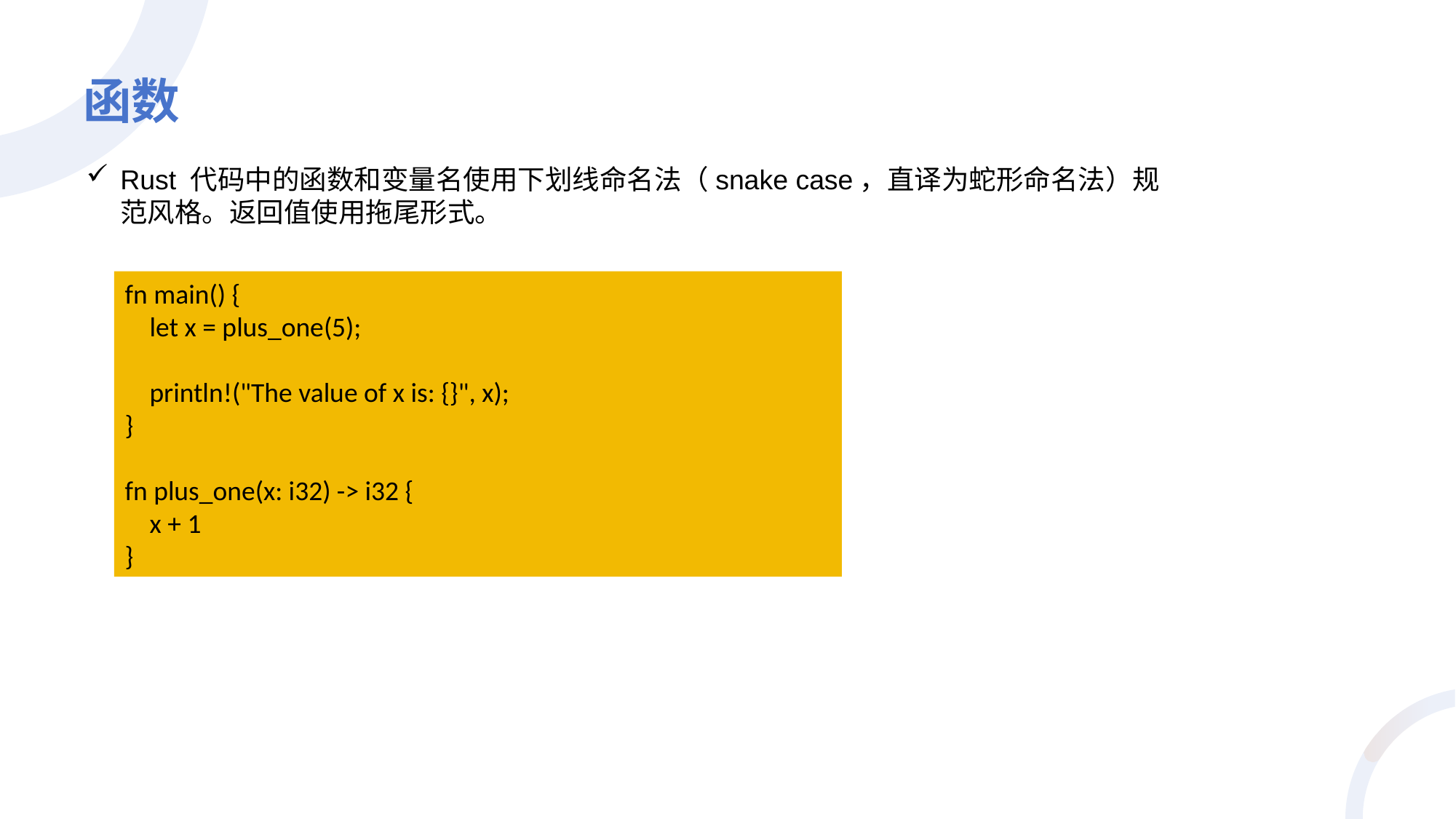

# 函数
Rust 代码中的函数和变量名使用下划线命名法（snake case，直译为蛇形命名法）规范风格。返回值使用拖尾形式。
fn main() {
    let x = plus_one(5);

    println!("The value of x is: {}", x);
}

fn plus_one(x: i32) -> i32 {
    x + 1
}